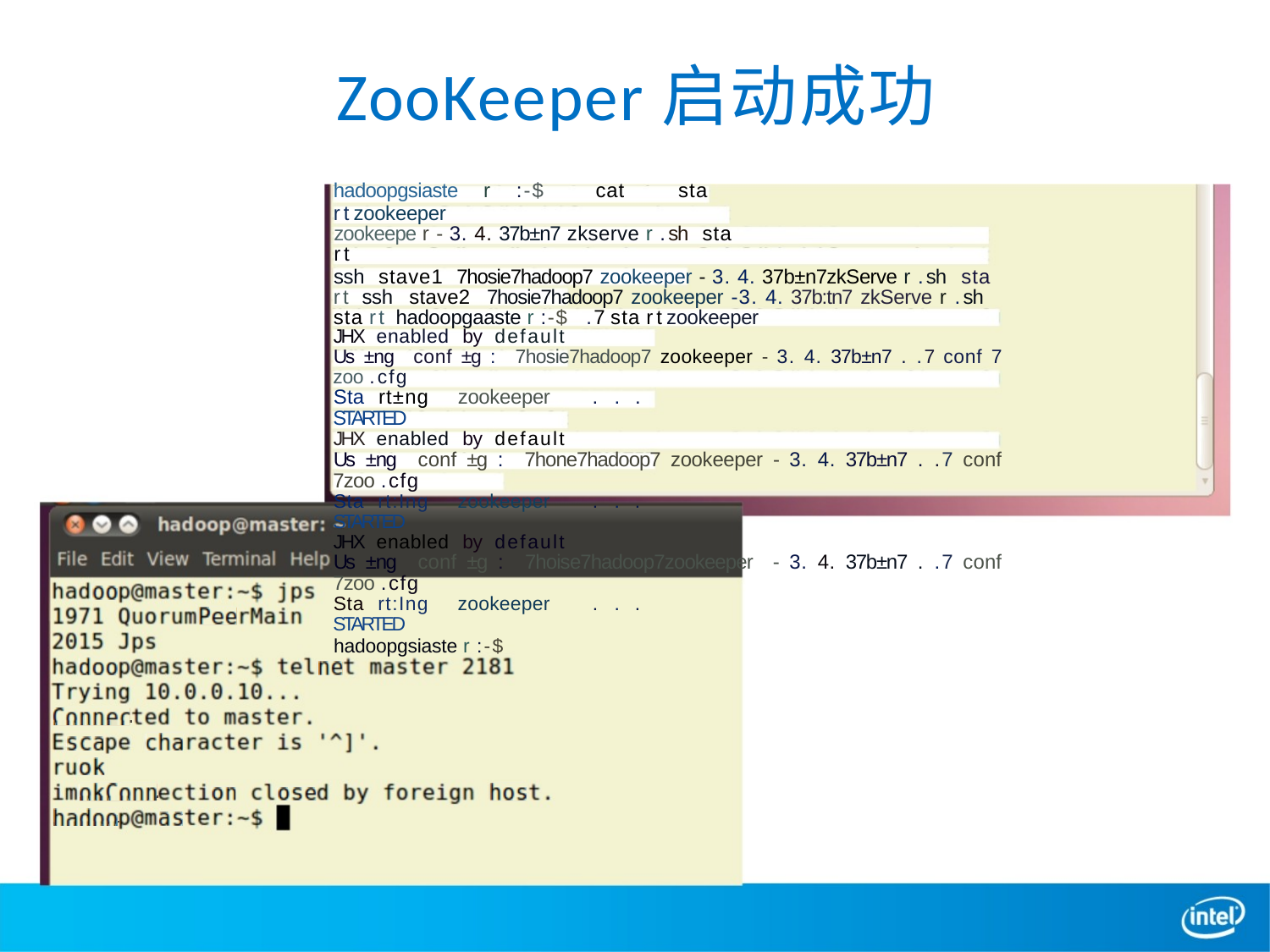

# ZooKeeper启动成功
hadoopgsiaste r :-$  cat  sta rtzookeeper
zookeepe r - 3. 4. 37b±n7 zkserve r .sh  sta rt
ssh  stave1  7hosie7hadoop7 zookeeper - 3. 4. 37b±n7zkServe r .sh  sta rt ssh  stave2  7hosie7hadoop7 zookeeper -3. 4. 37b:tn7 zkServe r .sh  sta rt hadoopgaaste r :-$   .7 sta rtzookeeper
JHX  enabled  by  default
Us ±ng  conf ±g :  7hosie7hadoop7 zookeeper - 3. 4. 37b±n7 . .7 conf 7 zoo .cfg
Sta rt±ng  zookeeper   . . .  STARTED
JHX  enabled  by  default
Us ±ng  conf ±g :  7hone7hadoop7 zookeeper - 3. 4. 37b±n7 . .7 conf 7zoo .cfg
Sta rt:Ing  zookeeper   . . .  STARTED
JHX  enabled  by  default
Us ±ng  conf ±g :  7hoise7hadoop7zookeeper  - 3. 4. 37b±n7 . .7 conf 7zoo .cfg
Sta rt:Ing  zookeeper   . . .  STARTED
hadoopgsiaste r :-$